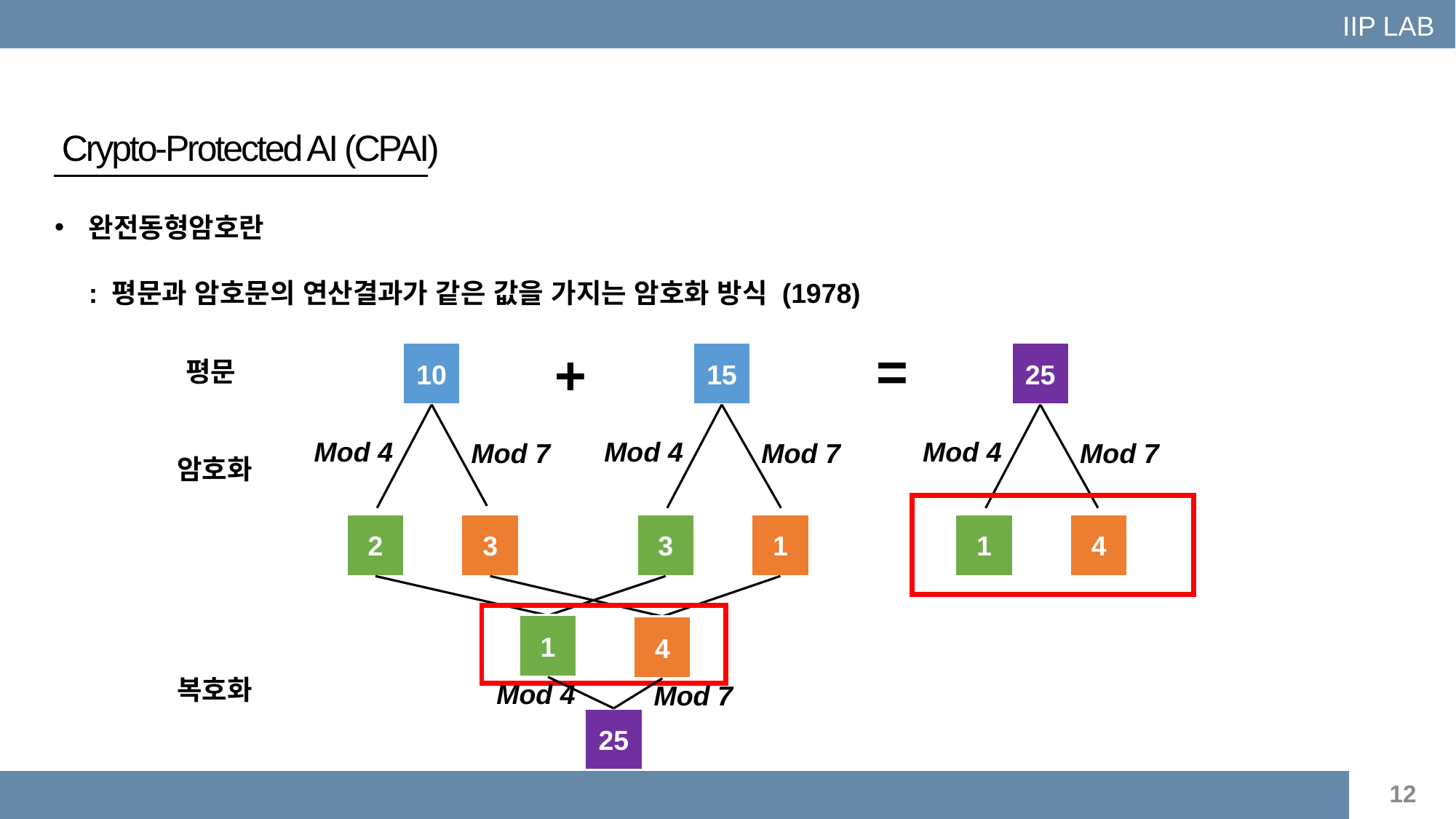

IIP LAB
Crypto-Protected AI (CPAI)
완전동형암호란
: 평문과 암호문의 연산결과가 같은 값을 가지는 암호화 방식 (1978)
=
+
15
25
10
평문
Mod 4
Mod 4
Mod 4
Mod 7
Mod 7
Mod 7
암호화

2
3
3
1
1
4

1
5
4
복호화
Mod 4
Mod 7
25

12